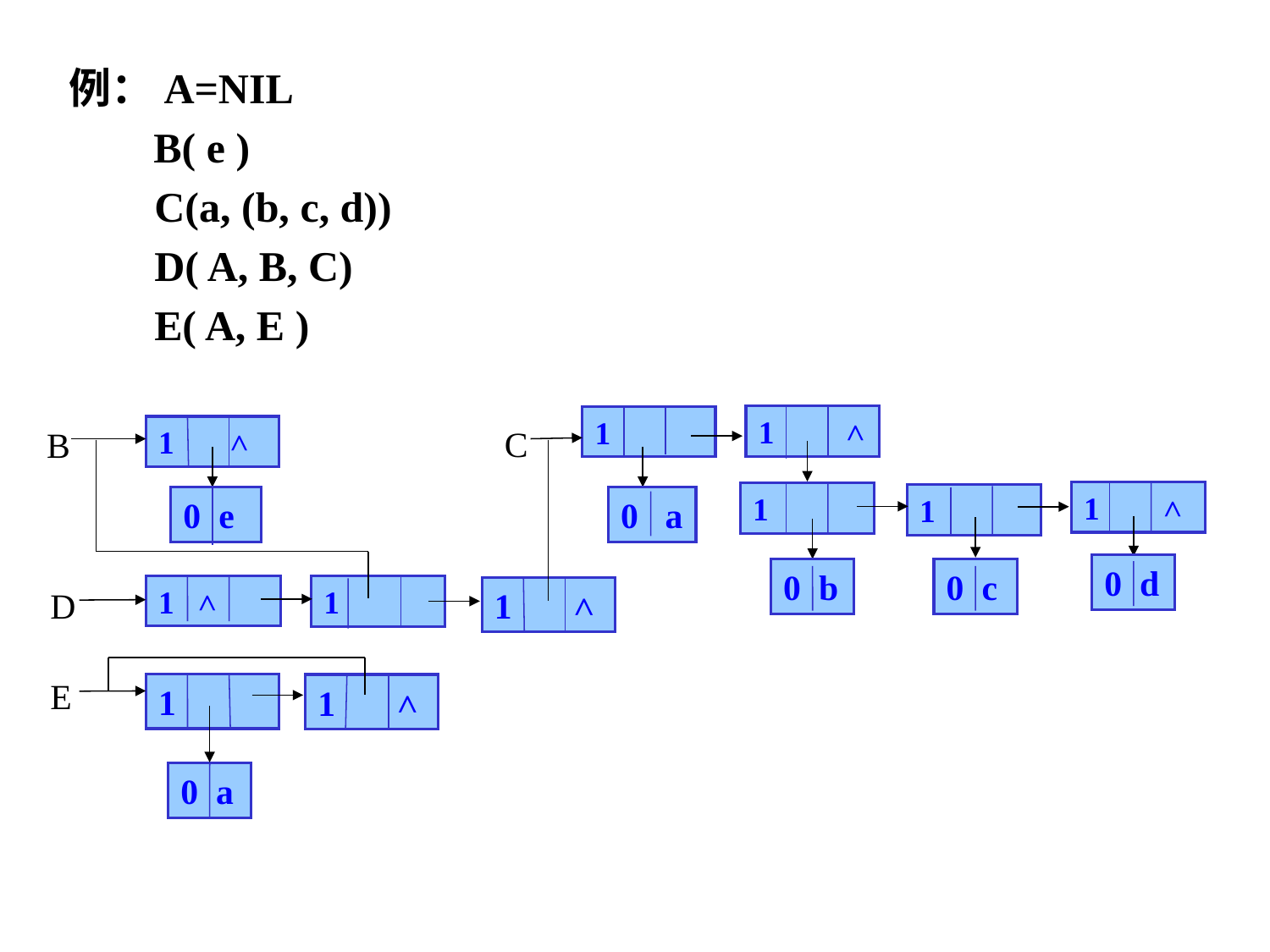

例：A=NIL
        B( e )
 C(a, (b, c, d))
 D( A, B, C)
 E( A, E )
1         ˄

1

C
B
1       ˄

1        ˄

1

1

0   a

0  e

0  d

0  c

0  b

1   ˄

1

D
1       ˄

E
1

1       ˄

0  a